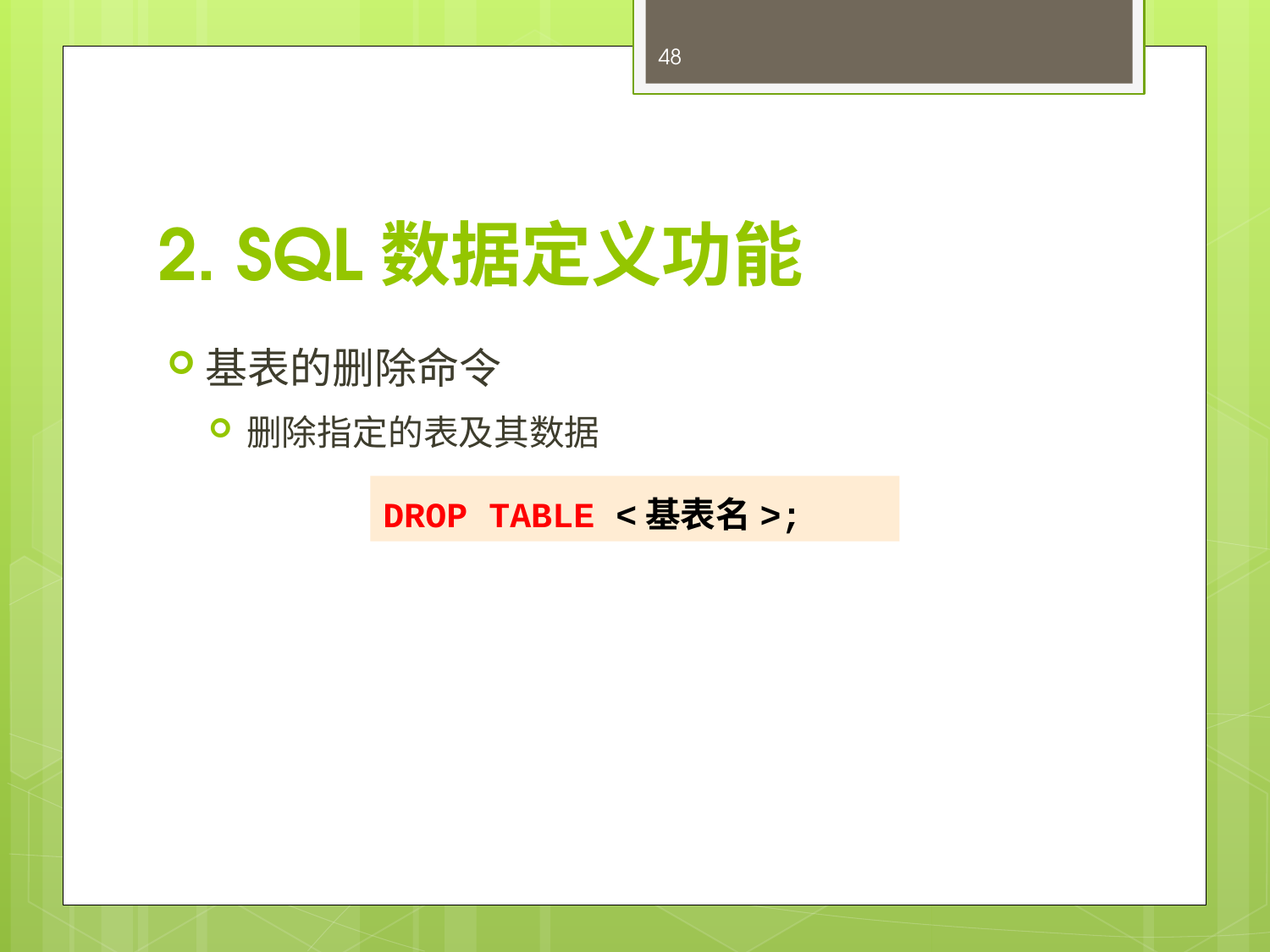

48
# 2. SQL数据定义功能
基表的删除命令
删除指定的表及其数据
DROP TABLE <基表名>;